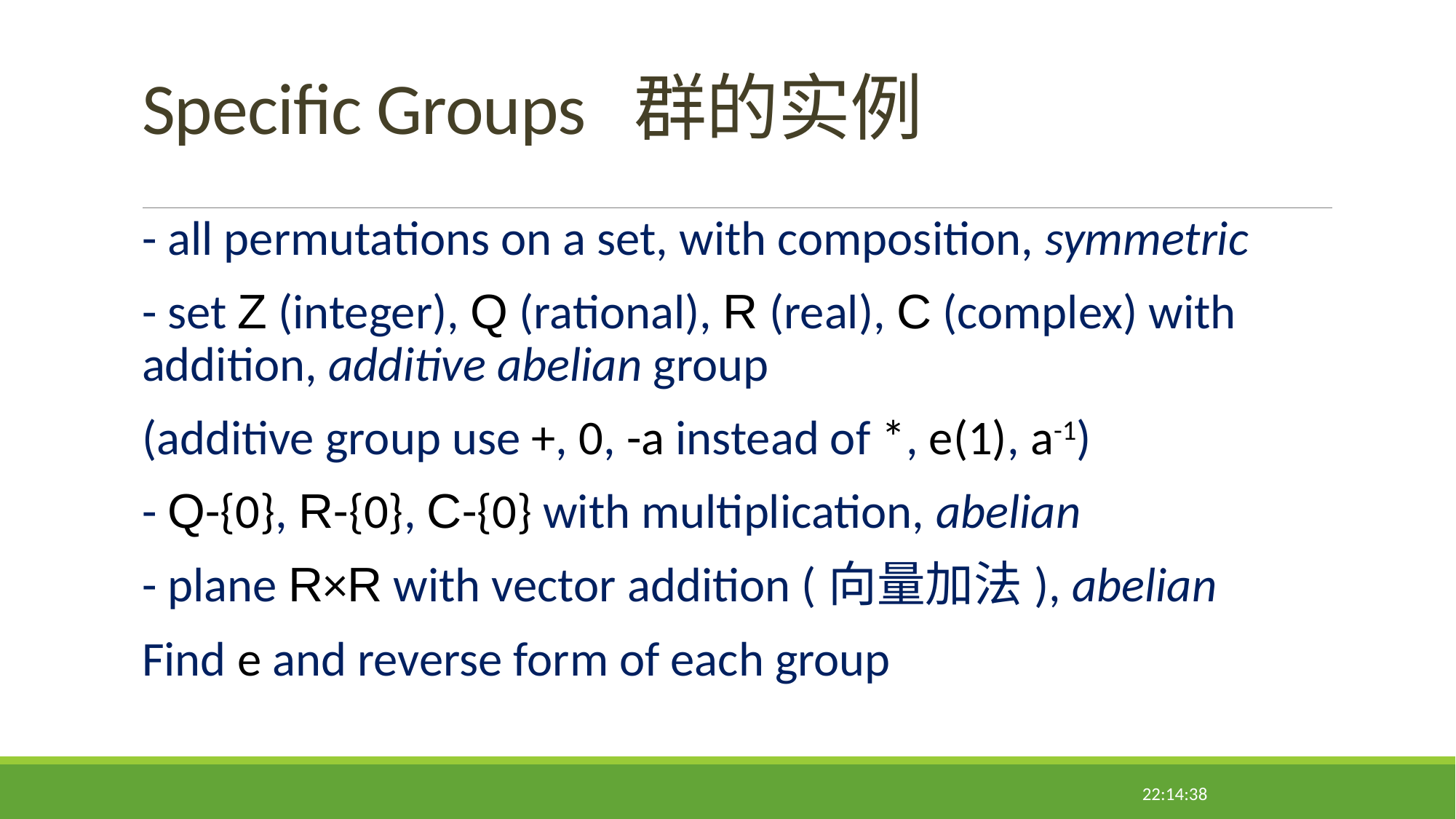

# Specific Groups  群的实例
- all permutations on a set, with composition, symmetric
- set Z (integer), Q (rational), R (real), C (complex) with addition, additive abelian group
(additive group use +, 0, -a instead of *, e(1), a-1)
- Q-{0}, R-{0}, C-{0} with multiplication, abelian
- plane R×R with vector addition (向量加法), abelian
Find e and reverse form of each group
22:14:38